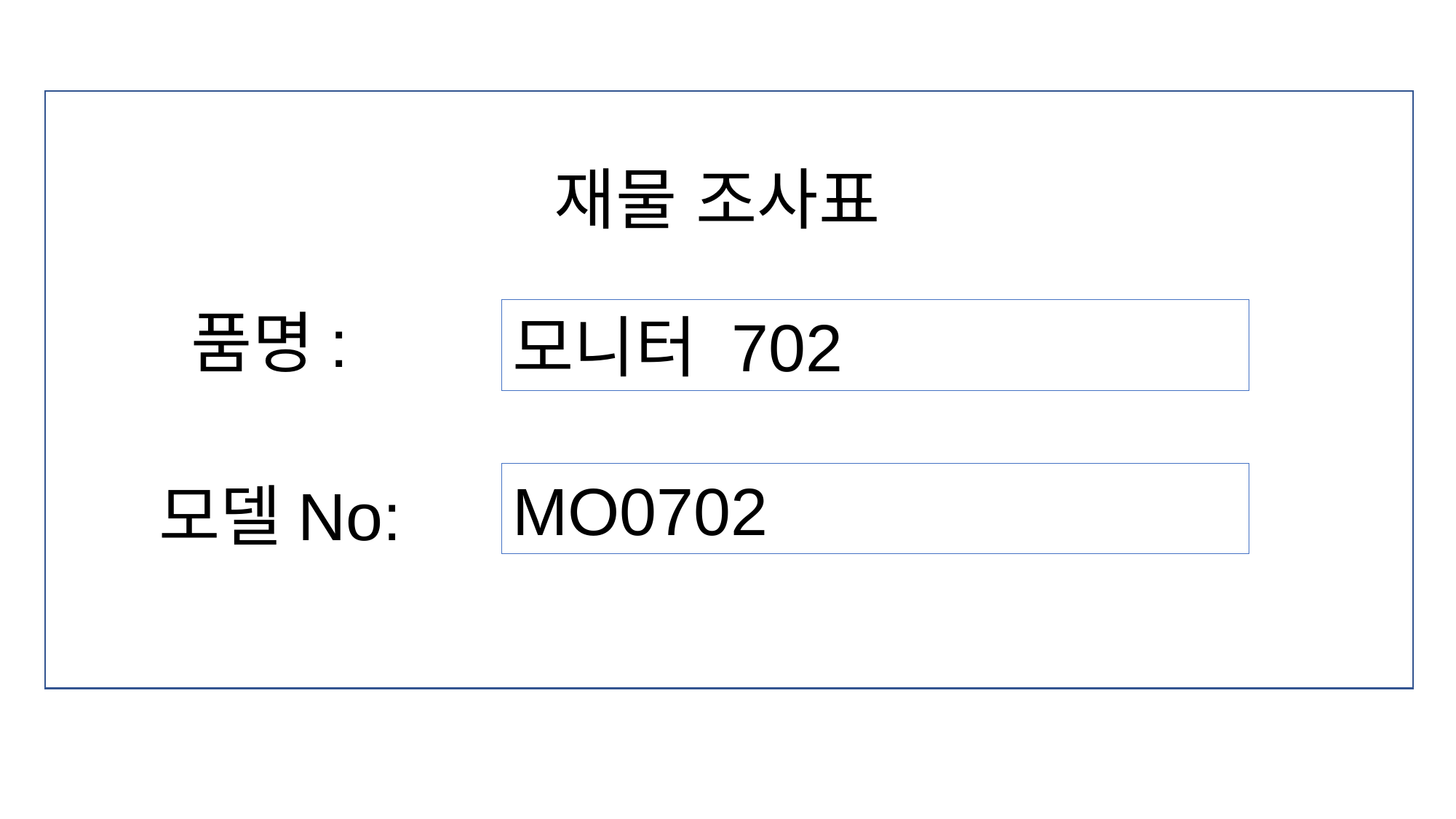

재물 조사표
품명:
모니터 702
MO0702
모델No: